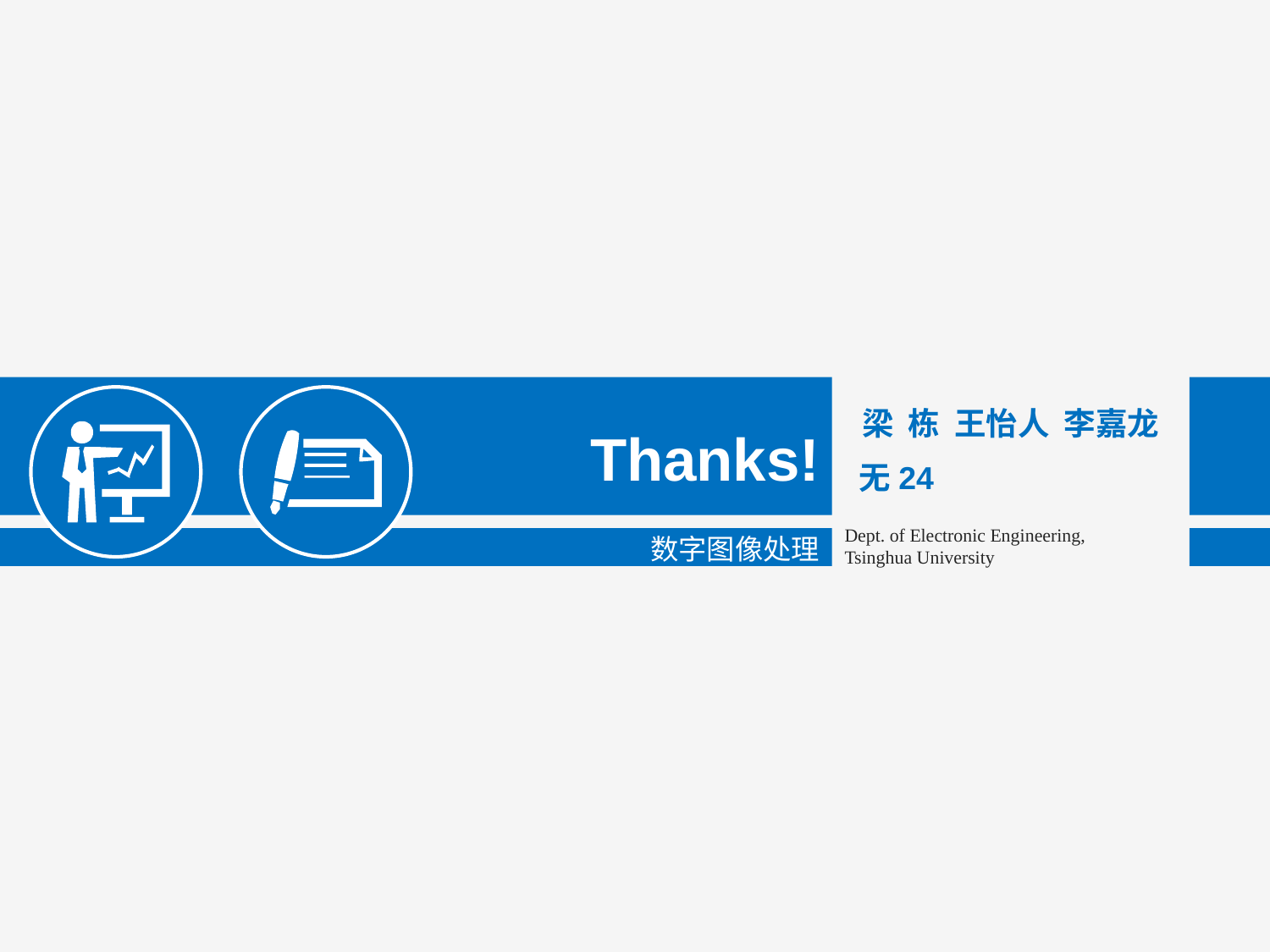

Thanks!
数字图像处理

梁  栋  王怡人  李嘉龙
 无24
Dept. of Electronic Engineering,
Tsinghua University